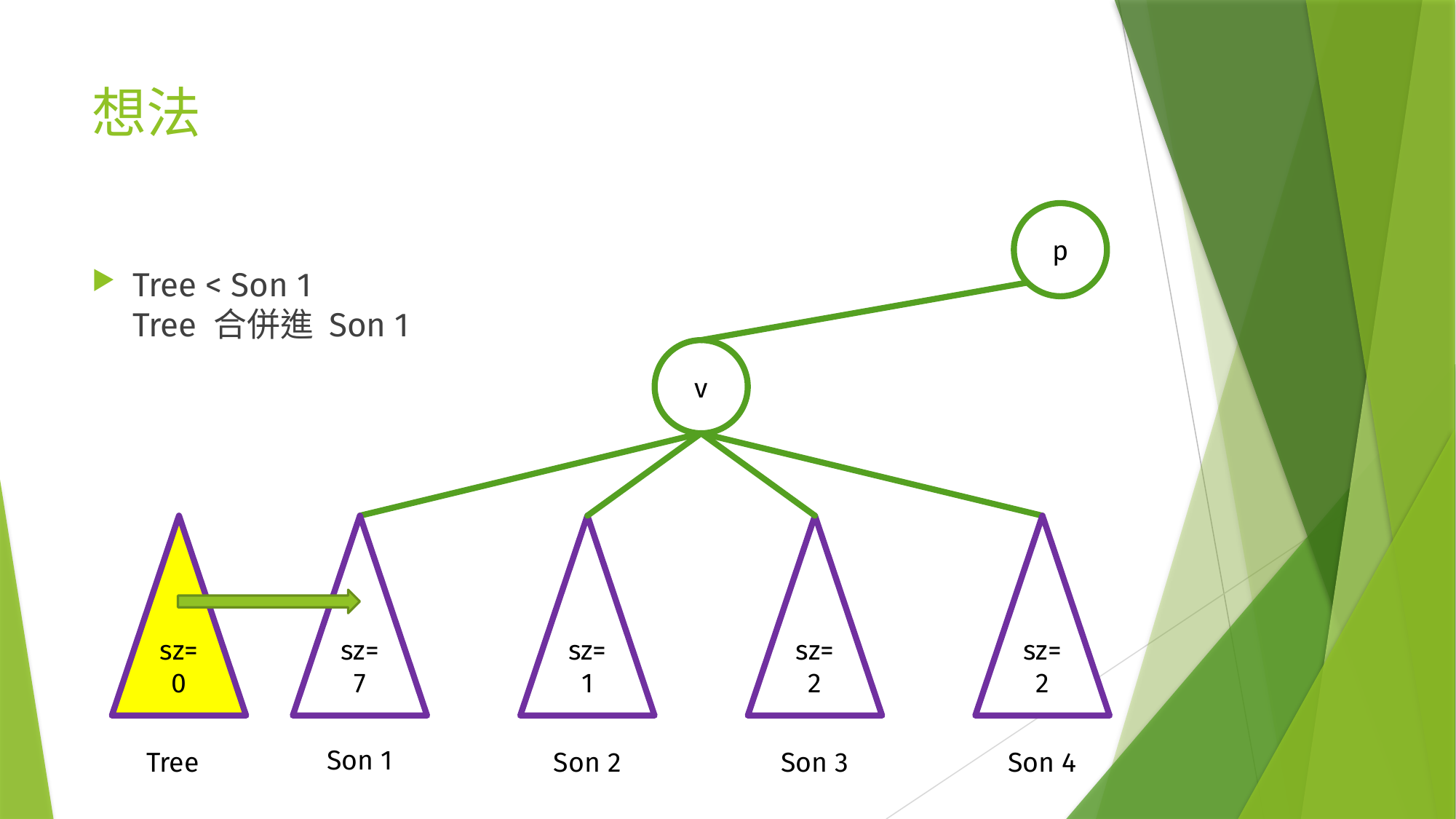

# 想法
p
Tree < Son 1
Tree 合併進 Son 1
v
sz=
0
sz=
7
sz=
1
sz=
2
sz=
2

Son 1
Tree
Son 2
Son 4
Son 3